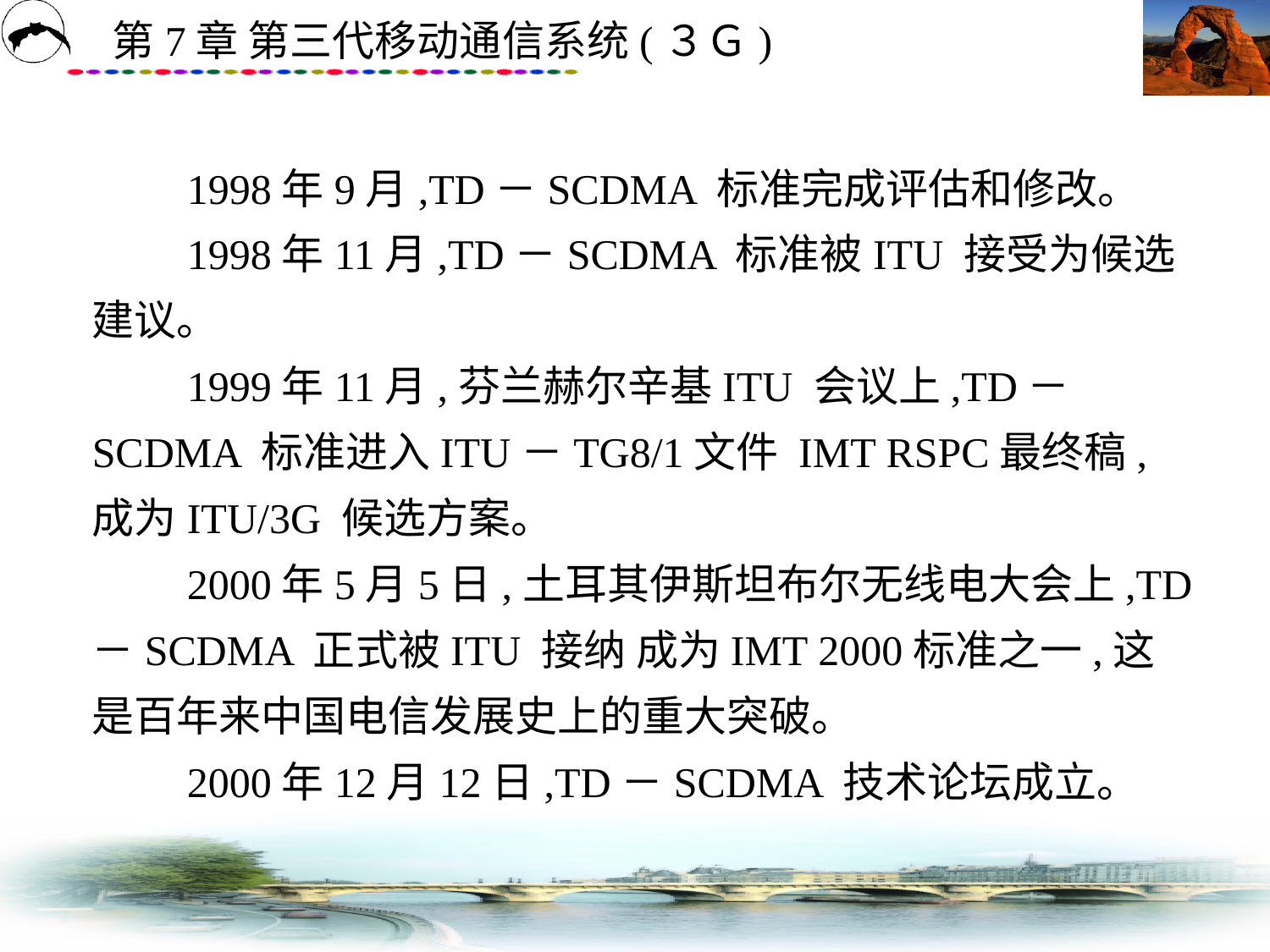

# 1998年9月,TD－SCDMA 标准完成评估和修改。 　　1998年11月,TD－SCDMA 标准被ITU 接受为候选建议。 　　1999年11月,芬兰赫尔辛基ITU 会议上,TD－SCDMA 标准进入ITU－TG8/1文件 IMT RSPC最终稿,成为ITU/3G 候选方案。 　　2000年5月5日,土耳其伊斯坦布尔无线电大会上,TD－SCDMA 正式被ITU 接纳 成为IMT 2000标准之一,这是百年来中国电信发展史上的重大突破。 　　2000年12月12日,TD－SCDMA 技术论坛成立。